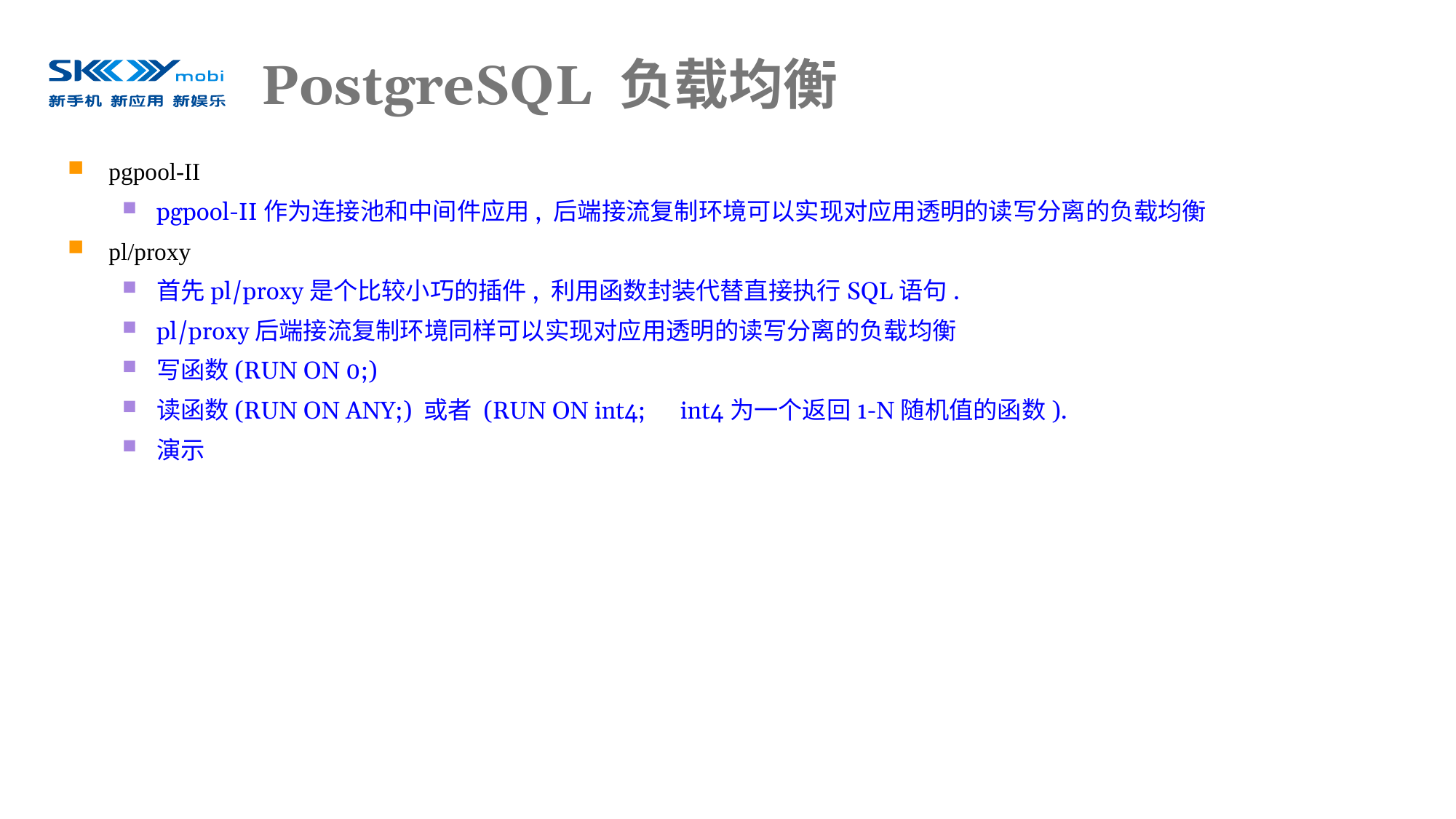

# PostgreSQL 负载均衡
pgpool-II
pgpool-II作为连接池和中间件应用, 后端接流复制环境可以实现对应用透明的读写分离的负载均衡
pl/proxy
首先pl/proxy是个比较小巧的插件, 利用函数封装代替直接执行SQL语句.
pl/proxy后端接流复制环境同样可以实现对应用透明的读写分离的负载均衡
写函数(RUN ON 0;)
读函数(RUN ON ANY;) 或者 (RUN ON int4;      int4为一个返回1-N随机值的函数).
演示